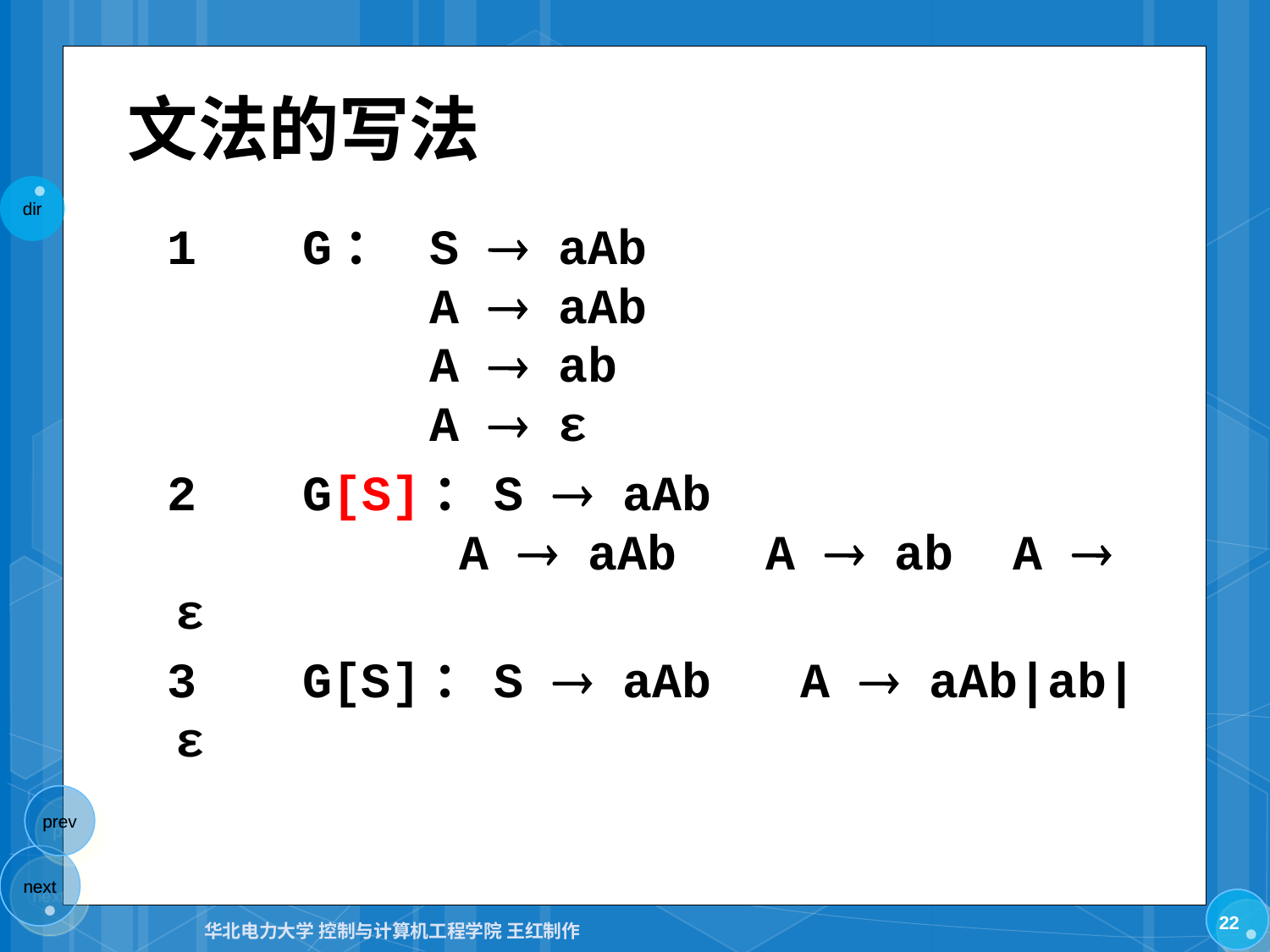

# 文法的写法
 1 	G：	S → aAb
     	A → aAb
	   	A → ab
     	A → ε
 2 	G[S]：S → aAb
		 A → aAb   A → ab  A → ε
 3 	G[S]：S → aAb   A → aAb|ab|ε
22
华北电力大学 控制与计算机工程学院 王红制作